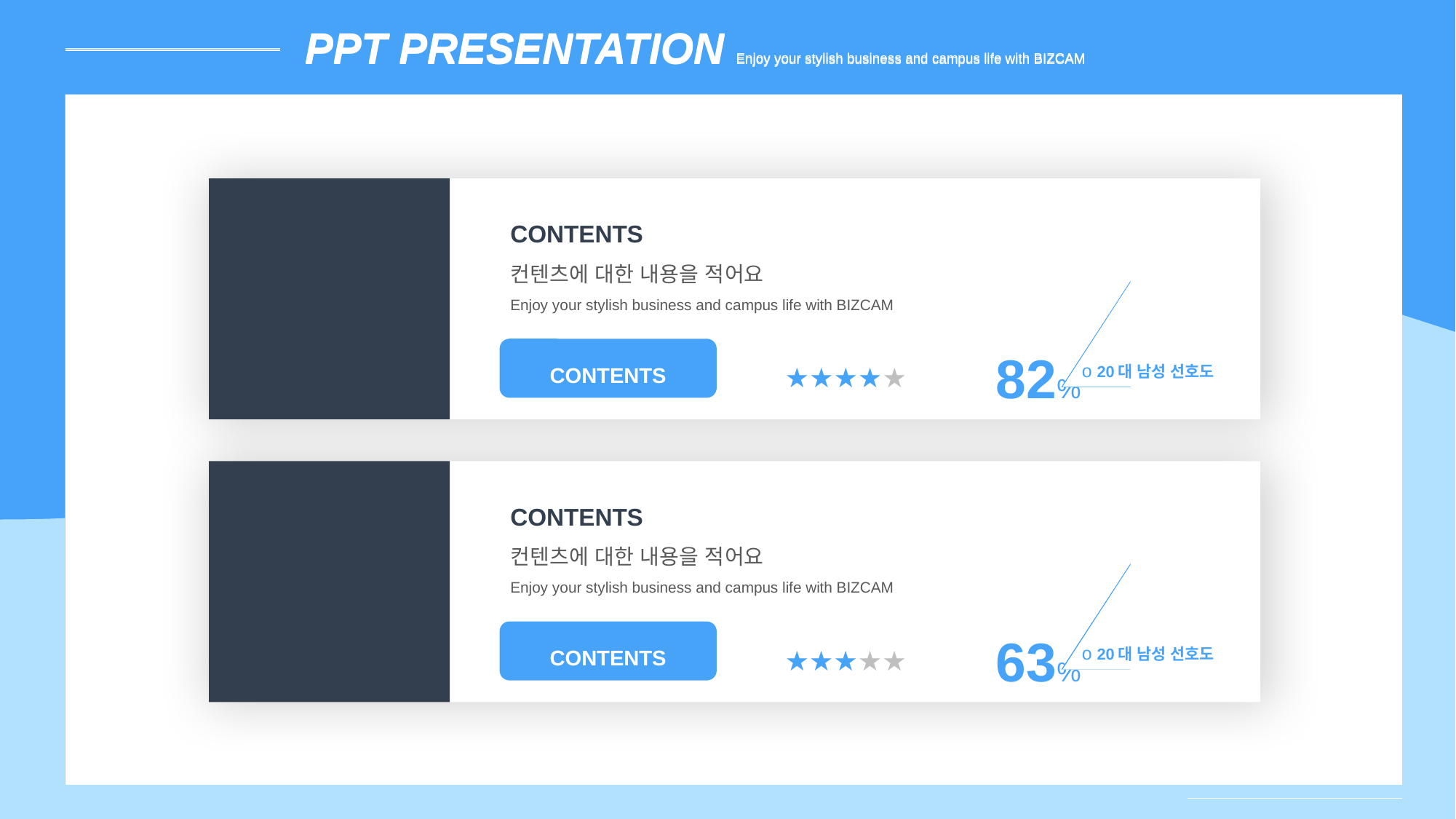

PPT PRESENTATION Enjoy your stylish business and campus life with BIZCAM
PPT PRESENTATION Enjoy your stylish business and campus life with BIZCAM

CONTENTS
컨텐츠에 대한 내용을 적어요
Enjoy your stylish business and campus life with BIZCAM

82%
CONTENTS
★★★★★
o 20대 남성 선호도

CONTENTS
컨텐츠에 대한 내용을 적어요
Enjoy your stylish business and campus life with BIZCAM

63%
CONTENTS
★★★★★
o 20대 남성 선호도